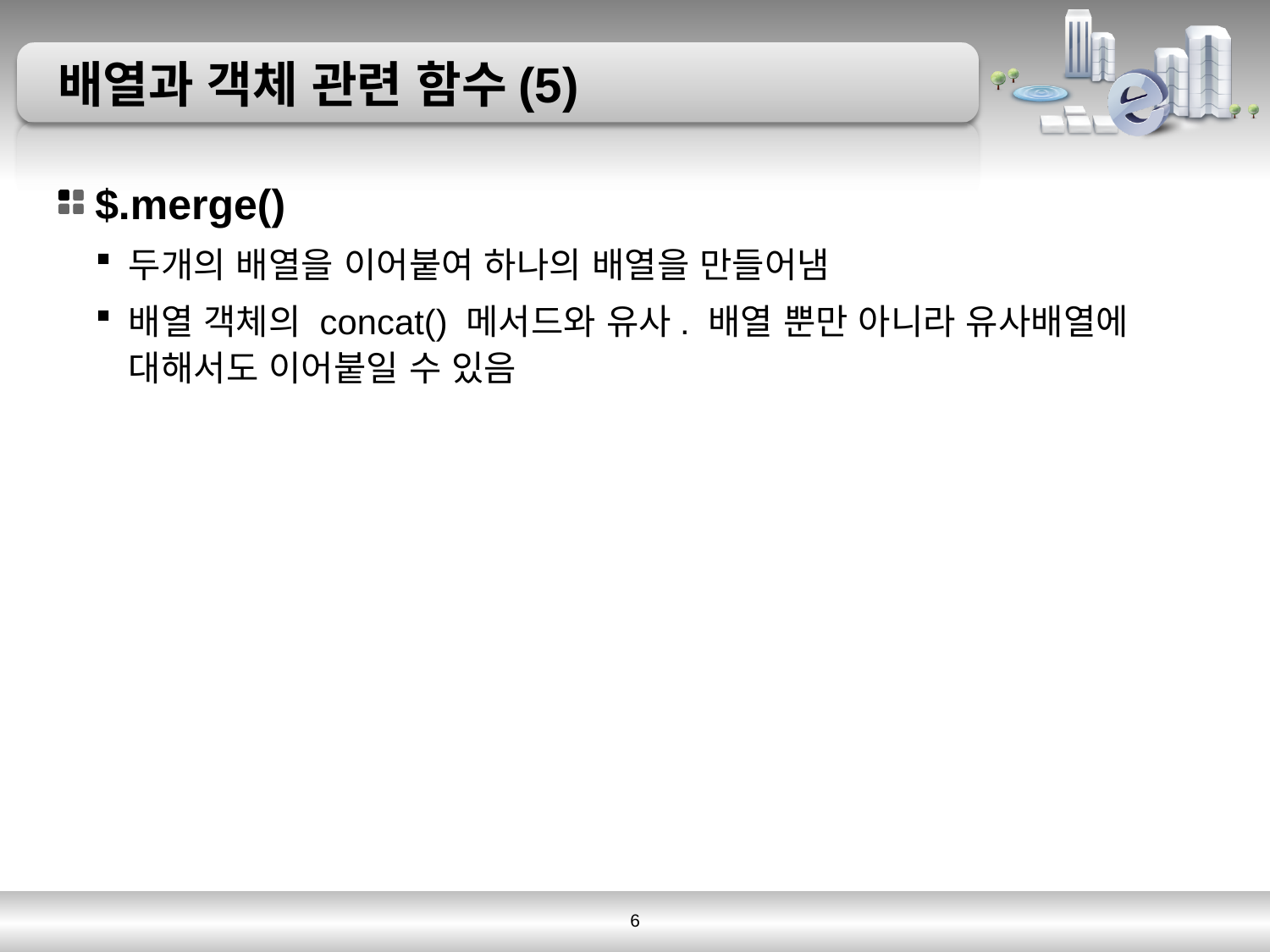

# 배열과 객체 관련 함수(5)
$.merge()
두개의 배열을 이어붙여 하나의 배열을 만들어냄
배열 객체의 concat() 메서드와 유사. 배열 뿐만 아니라 유사배열에 대해서도 이어붙일 수 있음